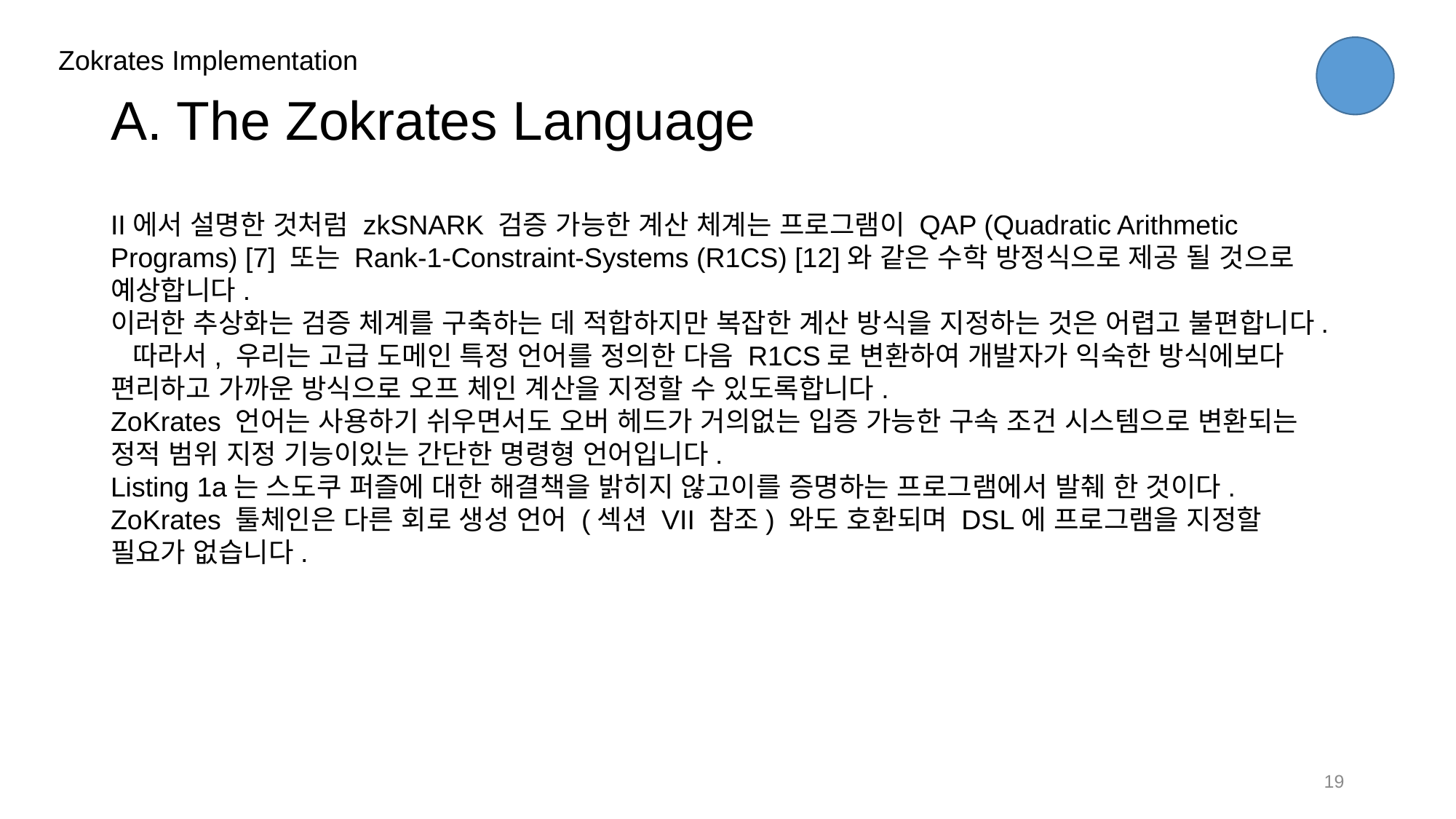

Zokrates Implementation

# A. The Zokrates Language
II에서 설명한 것처럼 zkSNARK 검증 가능한 계산 체계는 프로그램이 QAP (Quadratic Arithmetic Programs) [7] 또는 Rank-1-Constraint-Systems (R1CS) [12]와 같은 수학 방정식으로 제공 될 것으로 예상합니다.
이러한 추상화는 검증 체계를 구축하는 데 적합하지만 복잡한 계산 방식을 지정하는 것은 어렵고 불편합니다.
  따라서, 우리는 고급 도메인 특정 언어를 정의한 다음 R1CS로 변환하여 개발자가 익숙한 방식에보다 편리하고 가까운 방식으로 오프 체인 계산을 지정할 수 있도록합니다.
ZoKrates 언어는 사용하기 쉬우면서도 오버 헤드가 거의없는 입증 가능한 구속 조건 시스템으로 변환되는 정적 범위 지정 기능이있는 간단한 명령형 언어입니다.
Listing 1a는 스도쿠 퍼즐에 대한 해결책을 밝히지 않고이를 증명하는 프로그램에서 발췌 한 것이다.
ZoKrates 툴체인은 다른 회로 생성 언어 (섹션 VII 참조) 와도 호환되며 DSL에 프로그램을 지정할 필요가 없습니다.
19